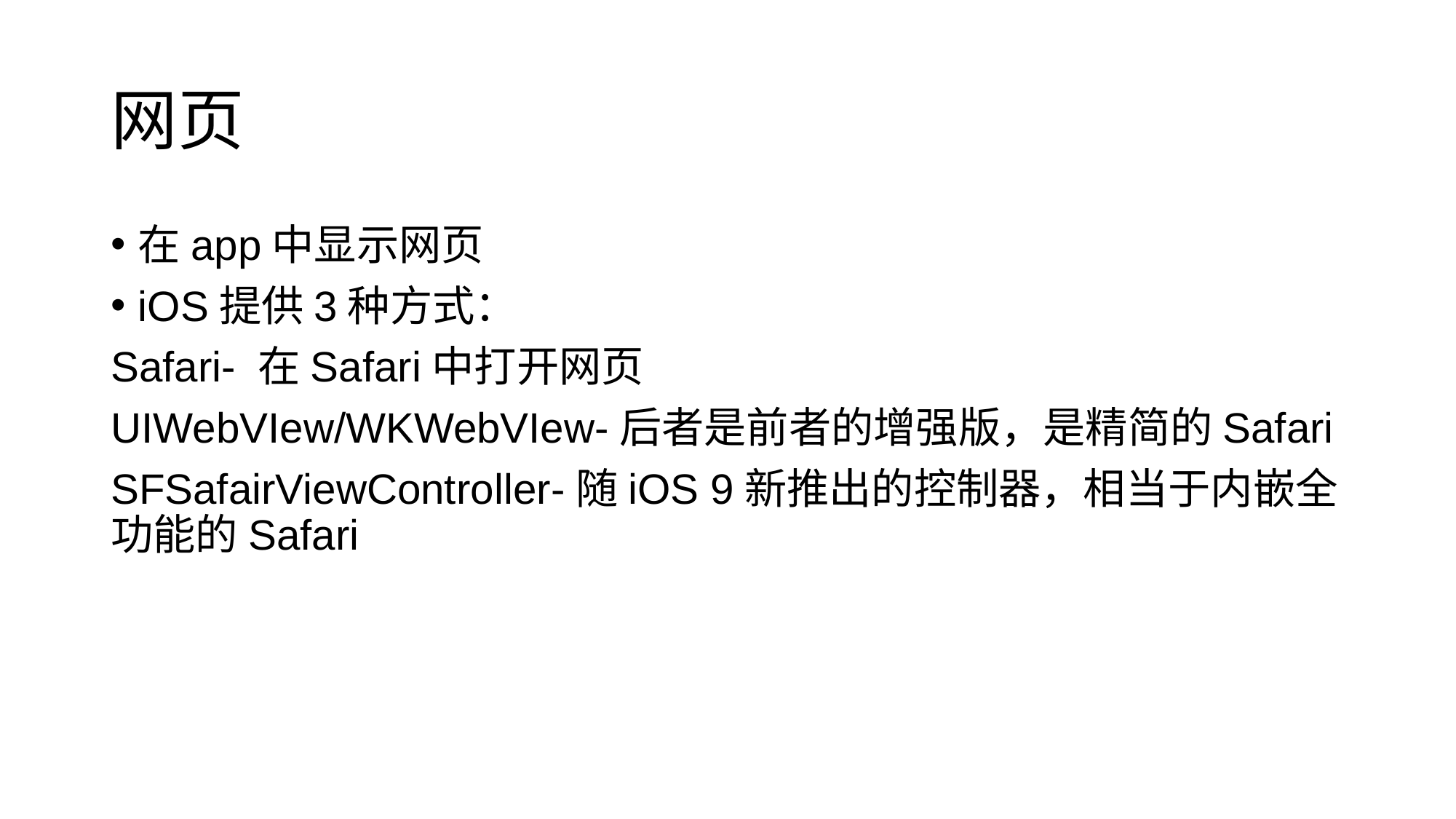

# 网页
在app中显示网页
iOS提供3种方式：
Safari- 在Safari中打开网页
UIWebVIew/WKWebVIew-后者是前者的增强版，是精简的Safari
SFSafairViewController-随iOS 9新推出的控制器，相当于内嵌全功能的Safari